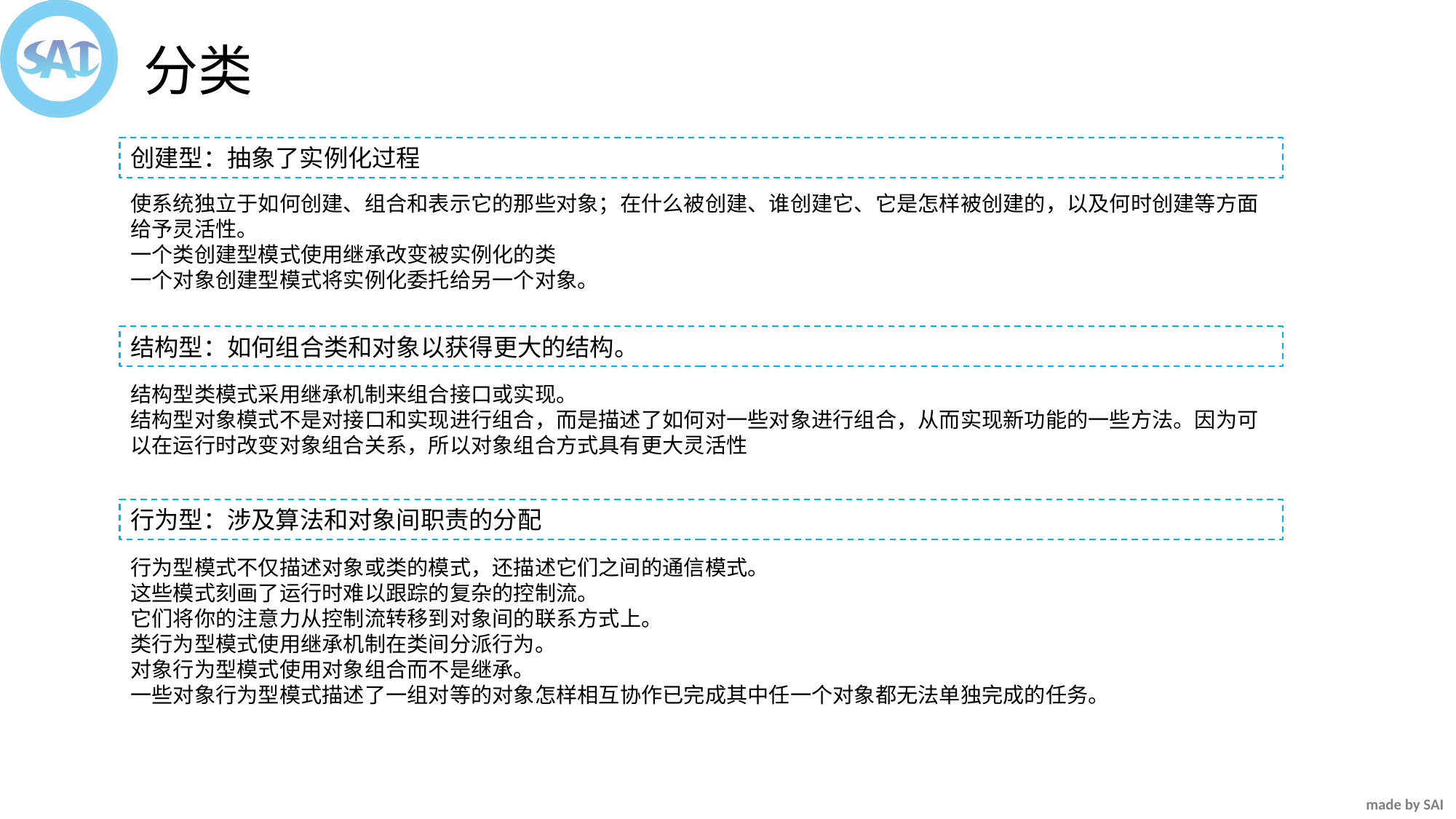

分类
创建型：抽象了实例化过程
使系统独立于如何创建、组合和表示它的那些对象；在什么被创建、谁创建它、它是怎样被创建的，以及何时创建等方面给予灵活性。
一个类创建型模式使用继承改变被实例化的类
一个对象创建型模式将实例化委托给另一个对象。
结构型：如何组合类和对象以获得更大的结构。
结构型类模式采用继承机制来组合接口或实现。
结构型对象模式不是对接口和实现进行组合，而是描述了如何对一些对象进行组合，从而实现新功能的一些方法。因为可以在运行时改变对象组合关系，所以对象组合方式具有更大灵活性
行为型：涉及算法和对象间职责的分配
行为型模式不仅描述对象或类的模式，还描述它们之间的通信模式。
这些模式刻画了运行时难以跟踪的复杂的控制流。
它们将你的注意力从控制流转移到对象间的联系方式上。
类行为型模式使用继承机制在类间分派行为。
对象行为型模式使用对象组合而不是继承。
一些对象行为型模式描述了一组对等的对象怎样相互协作已完成其中任一个对象都无法单独完成的任务。